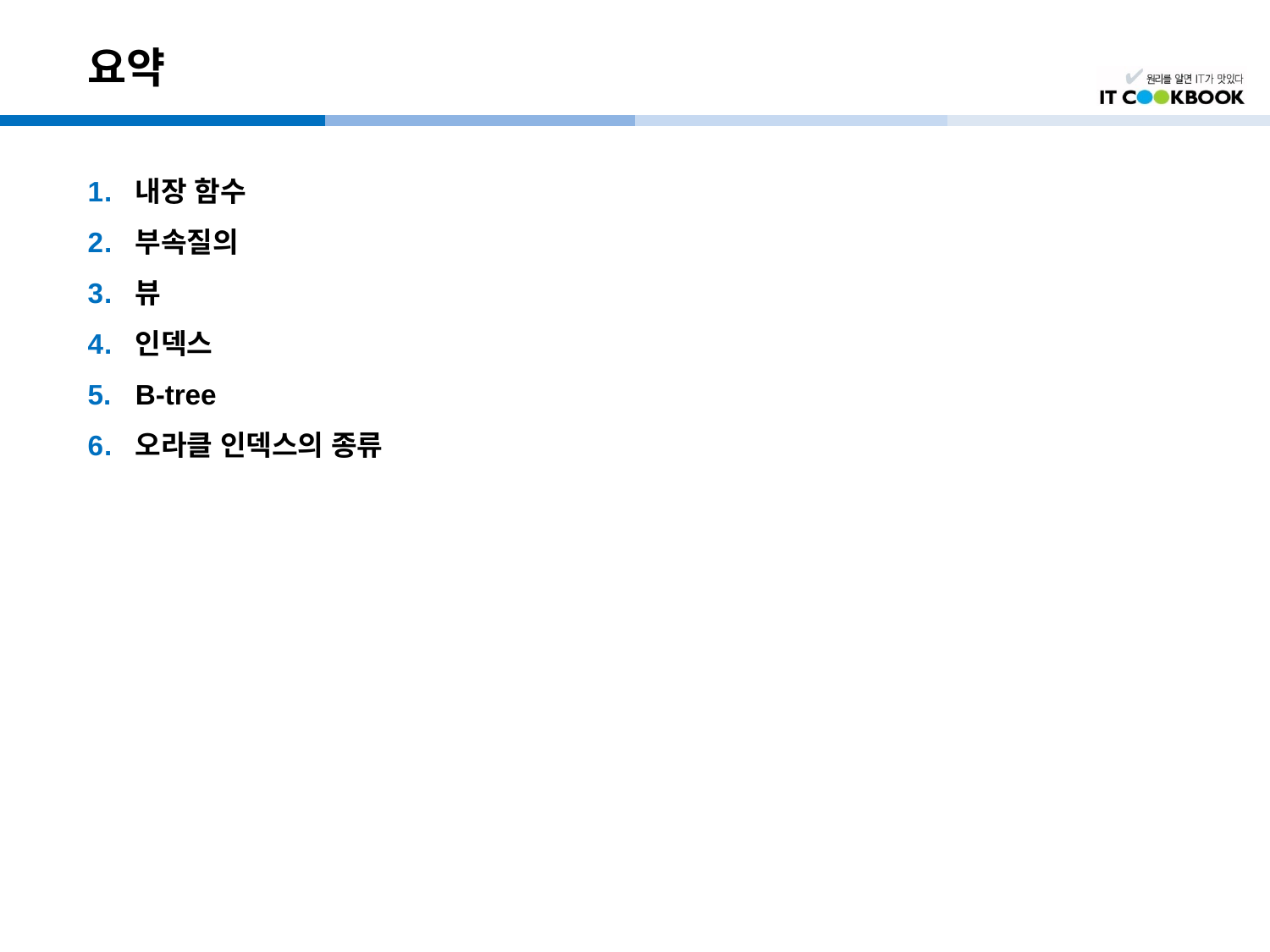

# 요약
내장 함수
부속질의
뷰
인덱스
B-tree
오라클 인덱스의 종류